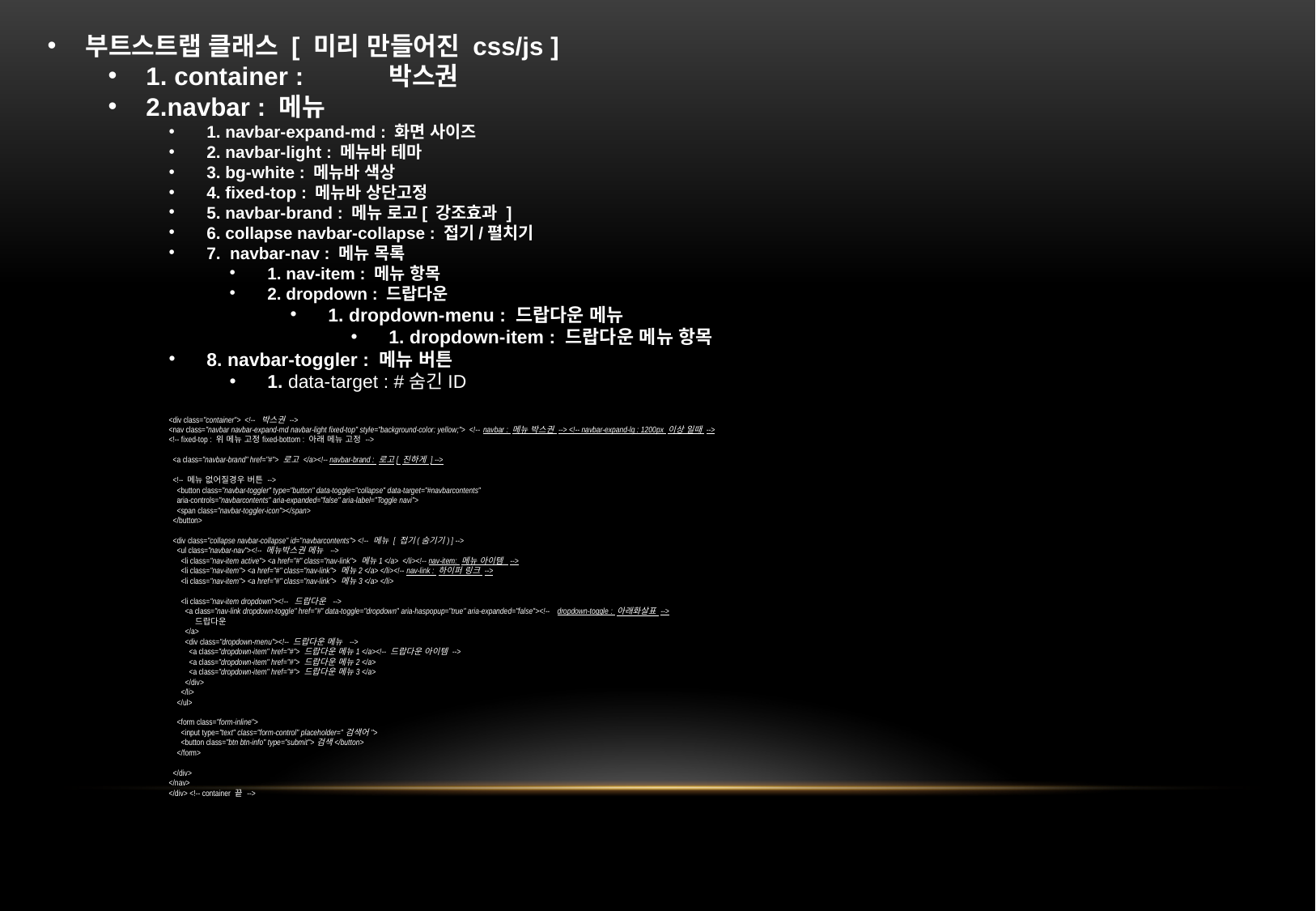

부트스트랩 클래스 [ 미리 만들어진 css/js ]
1. container : 	박스권
2.navbar : 메뉴
1. navbar-expand-md : 화면 사이즈
2. navbar-light : 메뉴바 테마
3. bg-white : 메뉴바 색상
4. fixed-top : 메뉴바 상단고정
5. navbar-brand : 메뉴 로고[ 강조효과 ]
6. collapse navbar-collapse : 접기/펼치기
7.  navbar-nav : 메뉴 목록
1. nav-item : 메뉴 항목
2. dropdown : 드랍다운
1. dropdown-menu : 드랍다운 메뉴
1. dropdown-item : 드랍다운 메뉴 항목
8. navbar-toggler : 메뉴 버튼
1. data-target : #숨긴ID

<div class="container">  <!--  박스권 -->
<nav class="navbar navbar-expand-md navbar-light fixed-top" style="background-color: yellow;">  <!-- navbar : 메뉴 박스권 --> <!-- navbar-expand-lg : 1200px 이상 일때 -->
<!-- fixed-top : 위 메뉴 고정fixed-bottom : 아래 메뉴 고정 -->

  <a class="navbar-brand" href="#"> 로고 </a><!-- navbar-brand : 로고[ 진하게 ] -->

  <!-- 메뉴 없어질경우 버튼 -->
    <button class="navbar-toggler" type="button" data-toggle="collapse" data-target="#navbarcontents"
    aria-controls="navbarcontents" aria-expanded="false" aria-label="Toggle navi">
    <span class="navbar-toggler-icon"></span>
  </button>

  <div class="collapse navbar-collapse" id="navbarcontents"> <!-- 메뉴 [ 접기(숨기기) ] -->
    <ul class="navbar-nav"><!-- 메뉴박스권 메뉴  -->
      <li class="nav-item active"> <a href="#" class="nav-link"> 메뉴1 </a>  </li><!-- nav-item: 메뉴 아이템  -->
      <li class="nav-item"> <a href="#" class="nav-link"> 메뉴2 </a> </li><!-- nav-link : 하이퍼 링크 -->
      <li class="nav-item"> <a href="#" class="nav-link"> 메뉴3 </a> </li>

      <li class="nav-item dropdown"><!--  드랍다운  -->
        <a class="nav-link dropdown-toggle" href="#" data-toggle="dropdown" aria-haspopup="true" aria-expanded="false"><!--   dropdown-toggle : 아래화살표 -->
          드랍다운
        </a>
        <div class="dropdown-menu"><!-- 드랍다운 메뉴  -->
          <a class="dropdown-item" href="#"> 드랍다운 메뉴1 </a><!-- 드랍다운 아이템 -->
          <a class="dropdown-item" href="#"> 드랍다운 메뉴2 </a>
          <a class="dropdown-item" href="#"> 드랍다운 메뉴3 </a>
        </div>
      </li>
    </ul>

    <form class="form-inline">
      <input type="text" class="form-control" placeholder="검색어">
      <button class="btn btn-info" type="submit">검색</button>
    </form>

  </div>
</nav>
</div> <!-- container 끝 -->